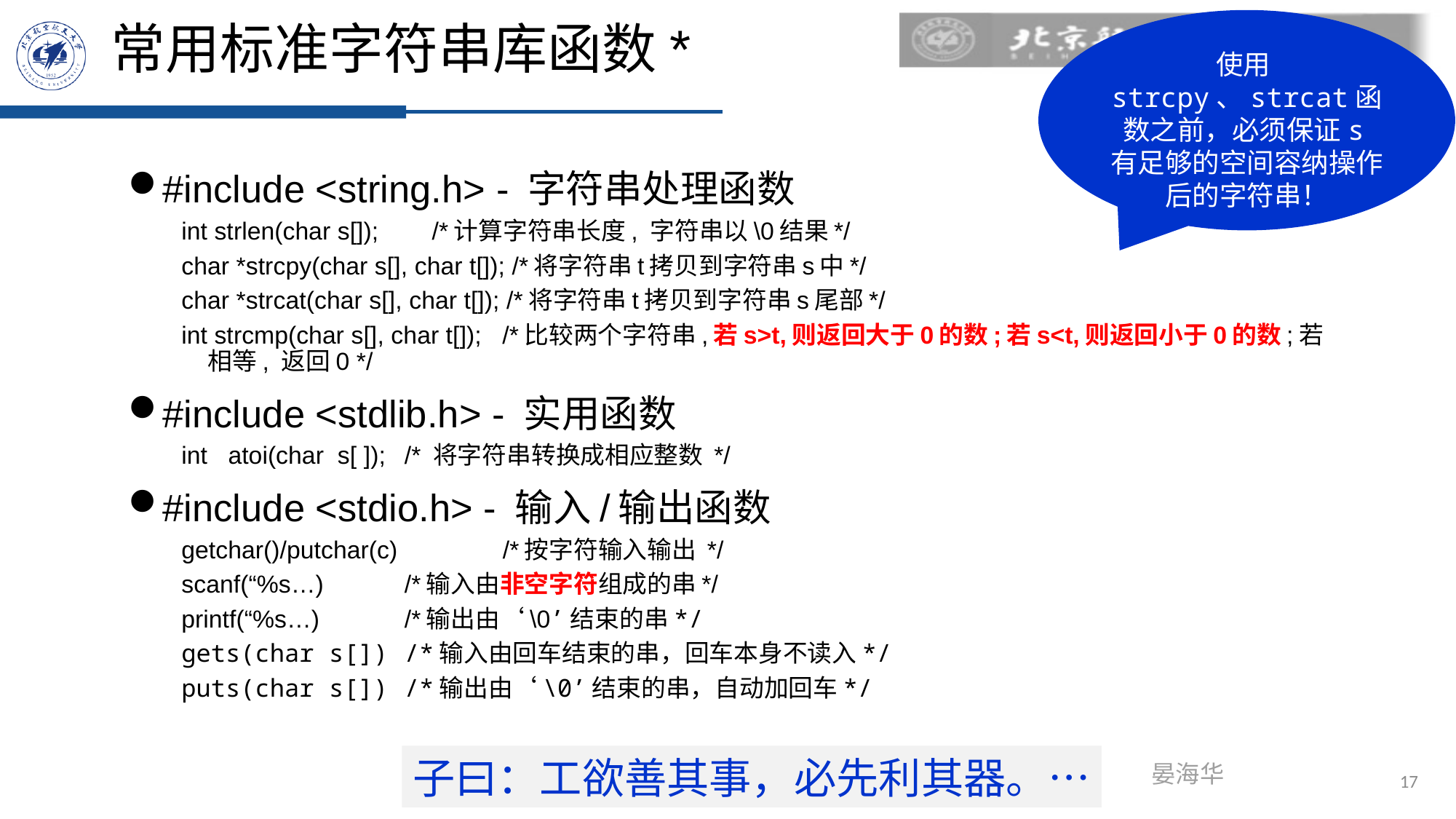

使用strcpy、strcat函数之前，必须保证s有足够的空间容纳操作后的字符串！
# 常用标准字符串库函数*
#include <string.h> - 字符串处理函数
int strlen(char s[]);   	    /*计算字符串长度, 字符串以\0结果*/
char *strcpy(char s[], char t[]); /*将字符串t拷贝到字符串s中*/
char *strcat(char s[], char t[]); /*将字符串t拷贝到字符串s尾部*/
int strcmp(char s[], char t[]);   /*比较两个字符串,若s>t,则返回大于0的数;若s<t,则返回小于0的数;若相等, 返回0 */
#include <stdlib.h> - 实用函数
int   atoi(char  s[ ]); 	/* 将字符串转换成相应整数 */
#include <stdio.h> - 输入/输出函数
getchar()/putchar(c) 		/*按字符输入输出 */
scanf(“%s…)		/*输入由非空字符组成的串*/
printf(“%s…)		/*输出由‘\0’结束的串*/
gets(char s[])		/*输入由回车结束的串，回车本身不读入*/
puts(char s[])		/*输出由‘\0’结束的串，自动加回车*/

子曰：工欲善其事，必先利其器。…
17
构造类型 – 数组和指针